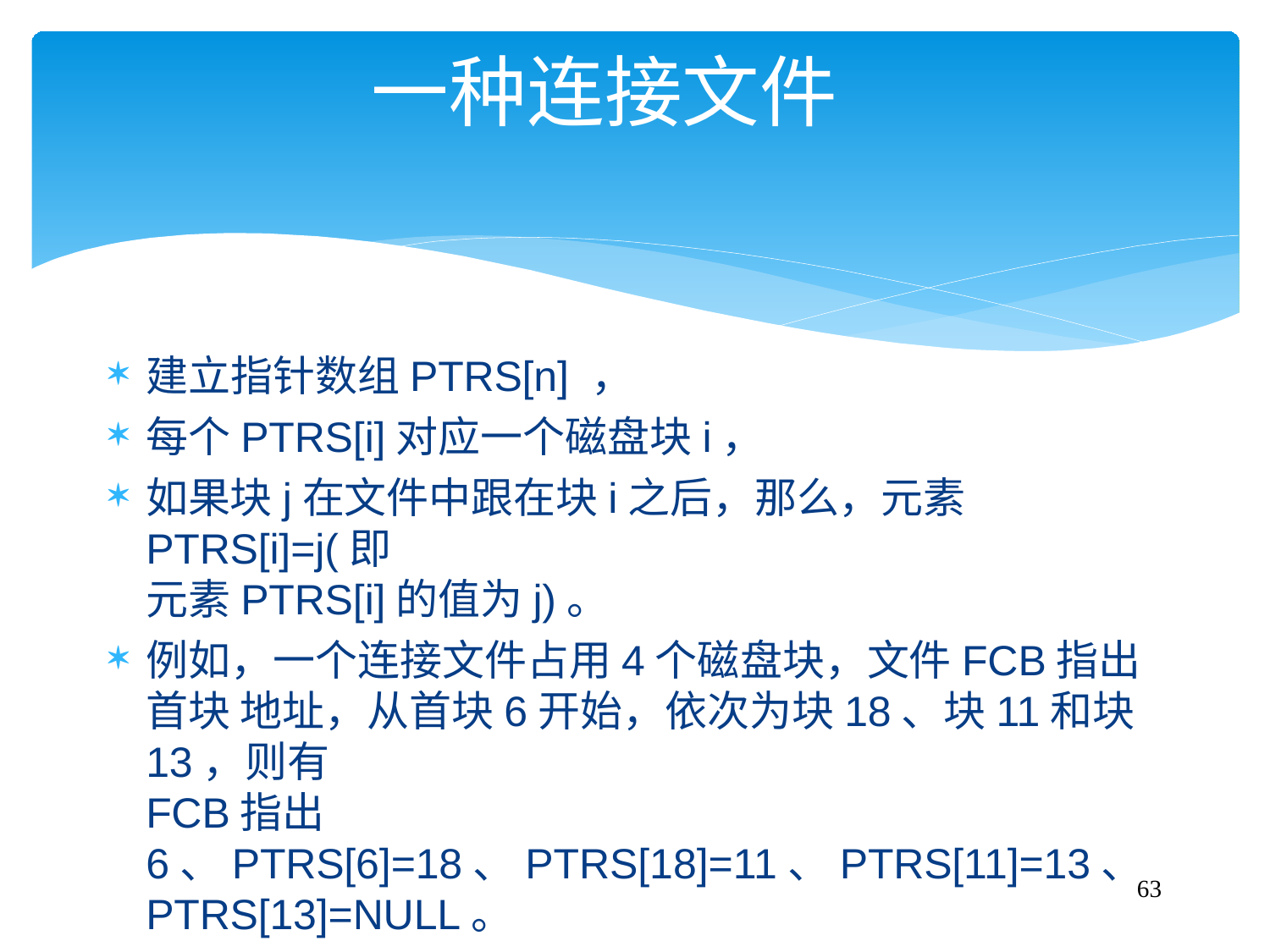

# 一种连接文件
建立指针数组PTRS[n] ，
每个PTRS[i]对应一个磁盘块i，
如果块j在文件中跟在块i之后，那么，元素PTRS[i]=j(即
元素PTRS[i]的值为j)。
例如，一个连接文件占用4个磁盘块，文件FCB指出首块 地址，从首块6开始，依次为块18、块11和块13，则有
FCB指出6、PTRS[6]=18、PTRS[18]=11、PTRS[11]=13、
PTRS[13]=NULL。
63